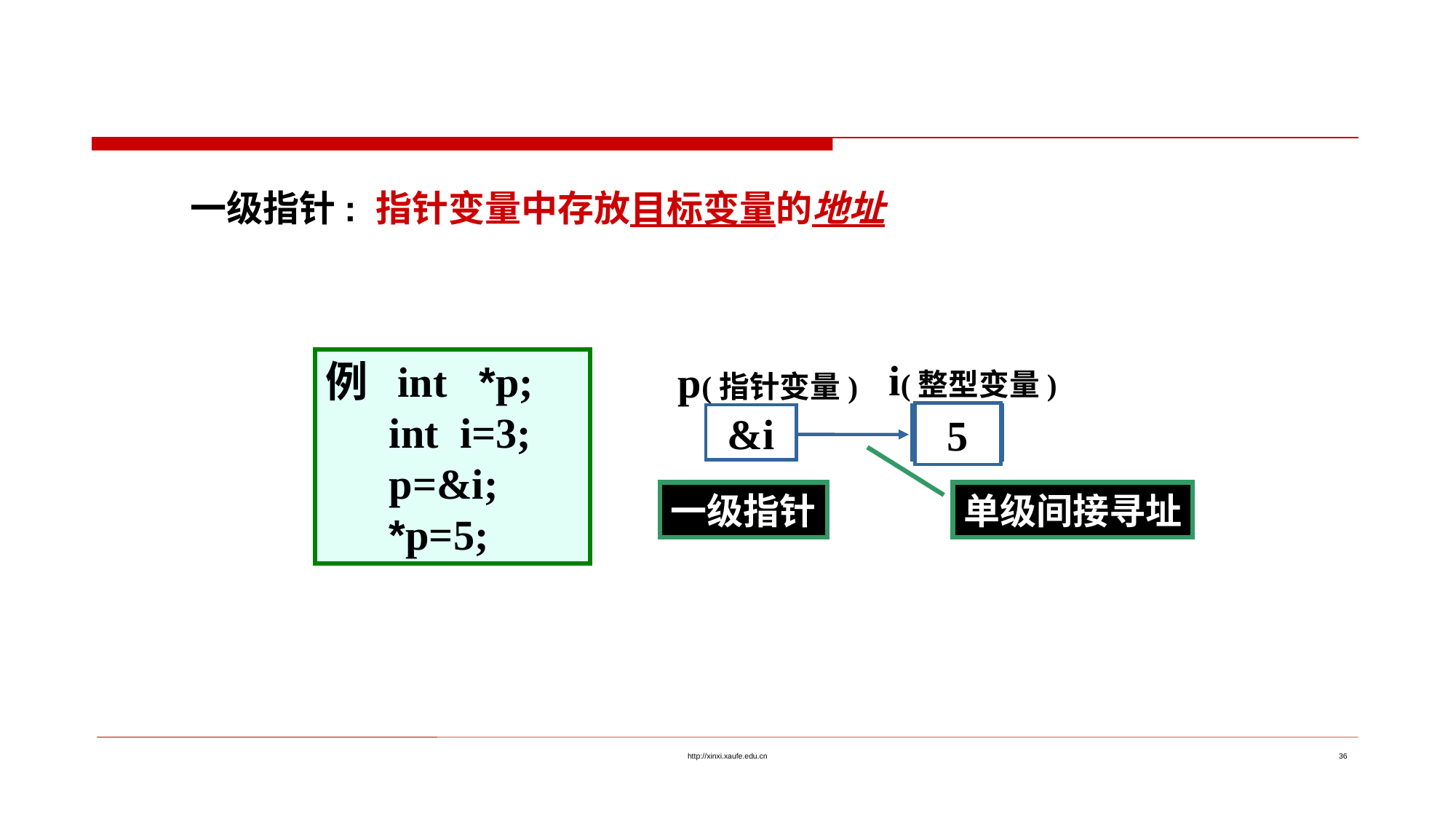

一级指针: 指针变量中存放目标变量的地址
i(整型变量)
p(指针变量)
&i
3

例  int   *p;
      int  i=3;
      p=&i;
      *p=5;
5
一级指针
单级间接寻址
http://xinxi.xaufe.edu.cn
36